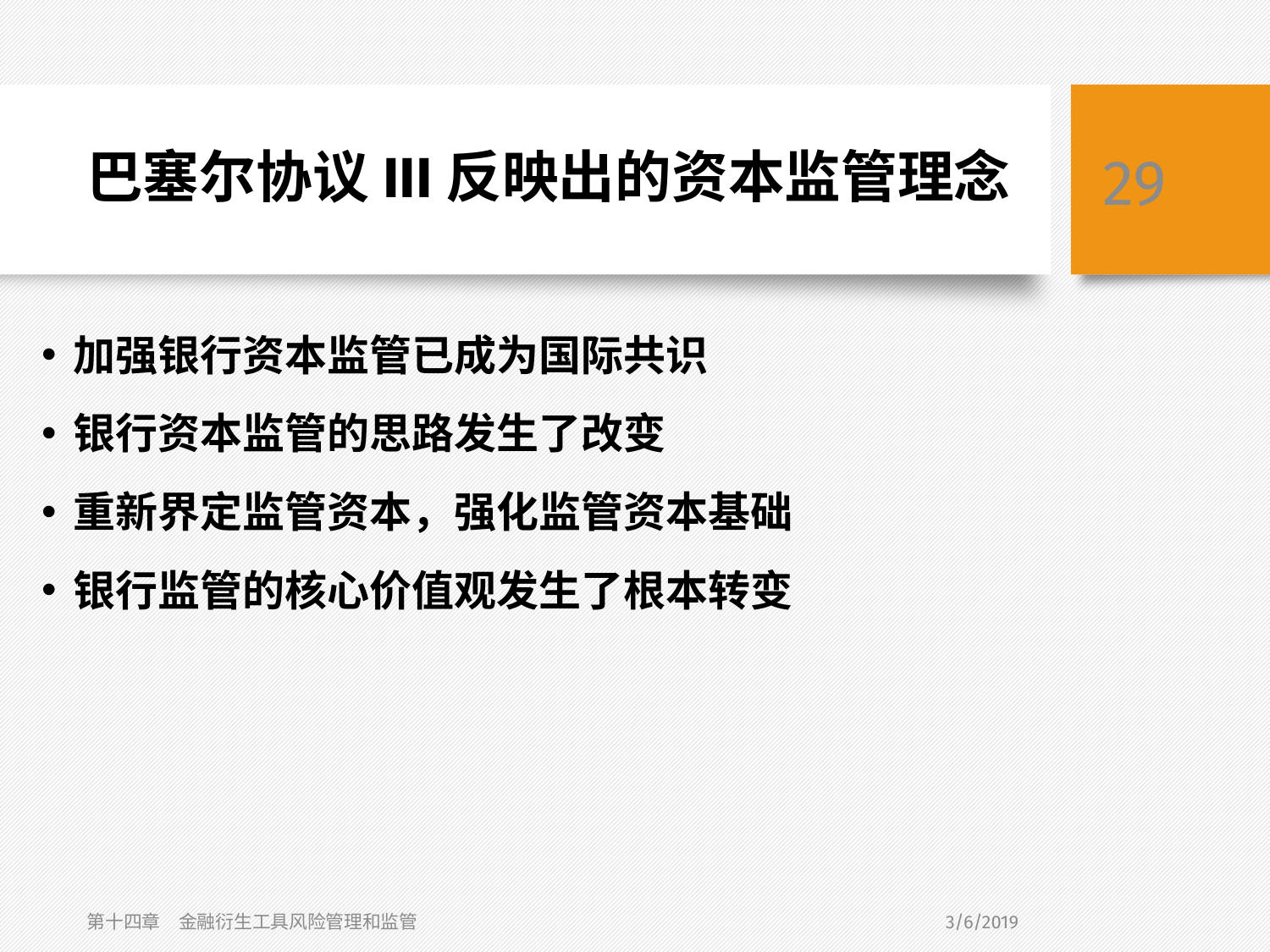

# 巴塞尔协议III反映出的资本监管理念
29
加强银行资本监管已成为国际共识
银行资本监管的思路发生了改变
重新界定监管资本，强化监管资本基础
银行监管的核心价值观发生了根本转变

3/6/2019
第十四章　金融衍生工具风险管理和监管